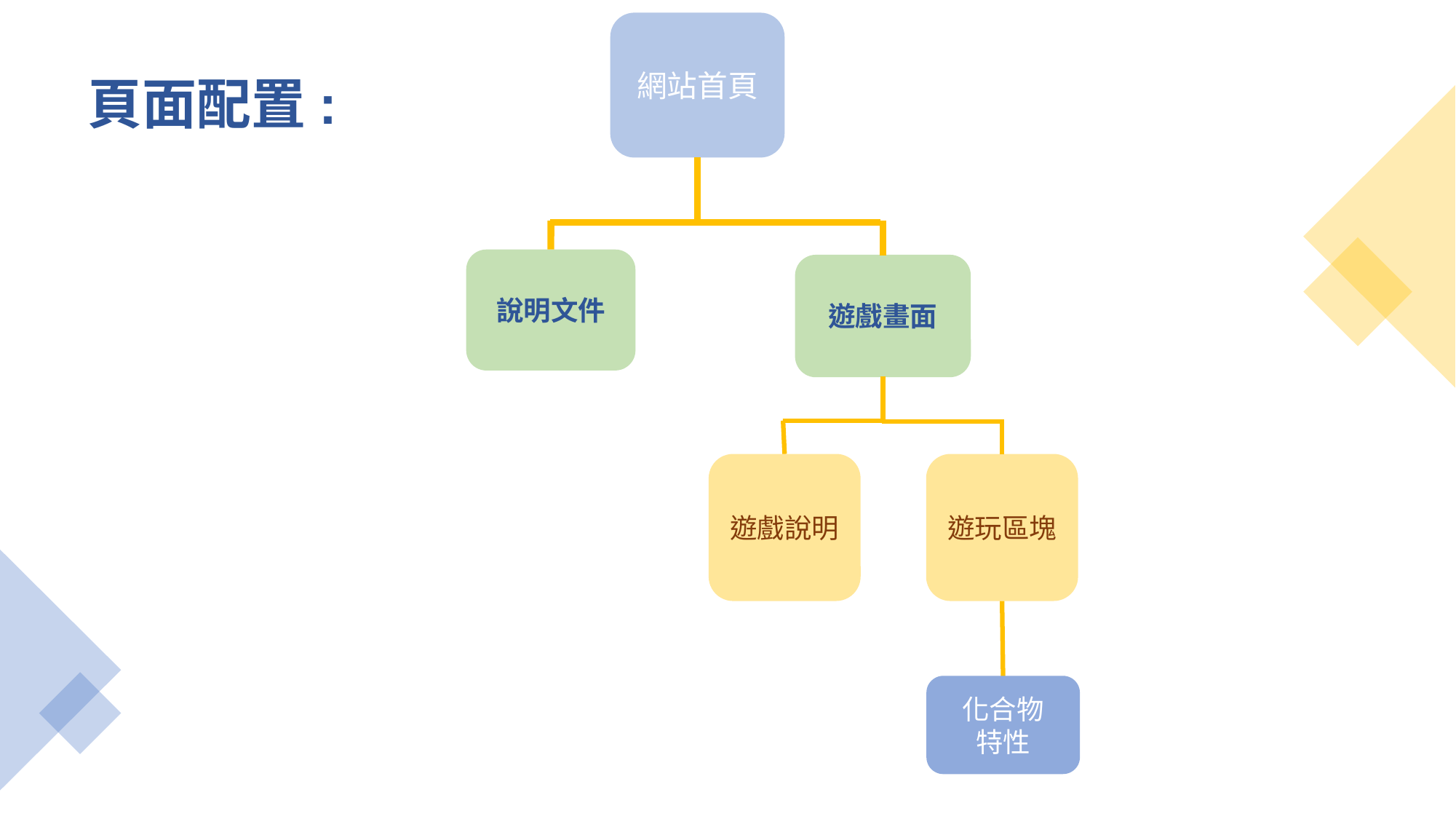

網站首頁
# 頁面配置:

說明文件

遊戲畫面
遊戲說明
遊玩區塊

化合物
特性